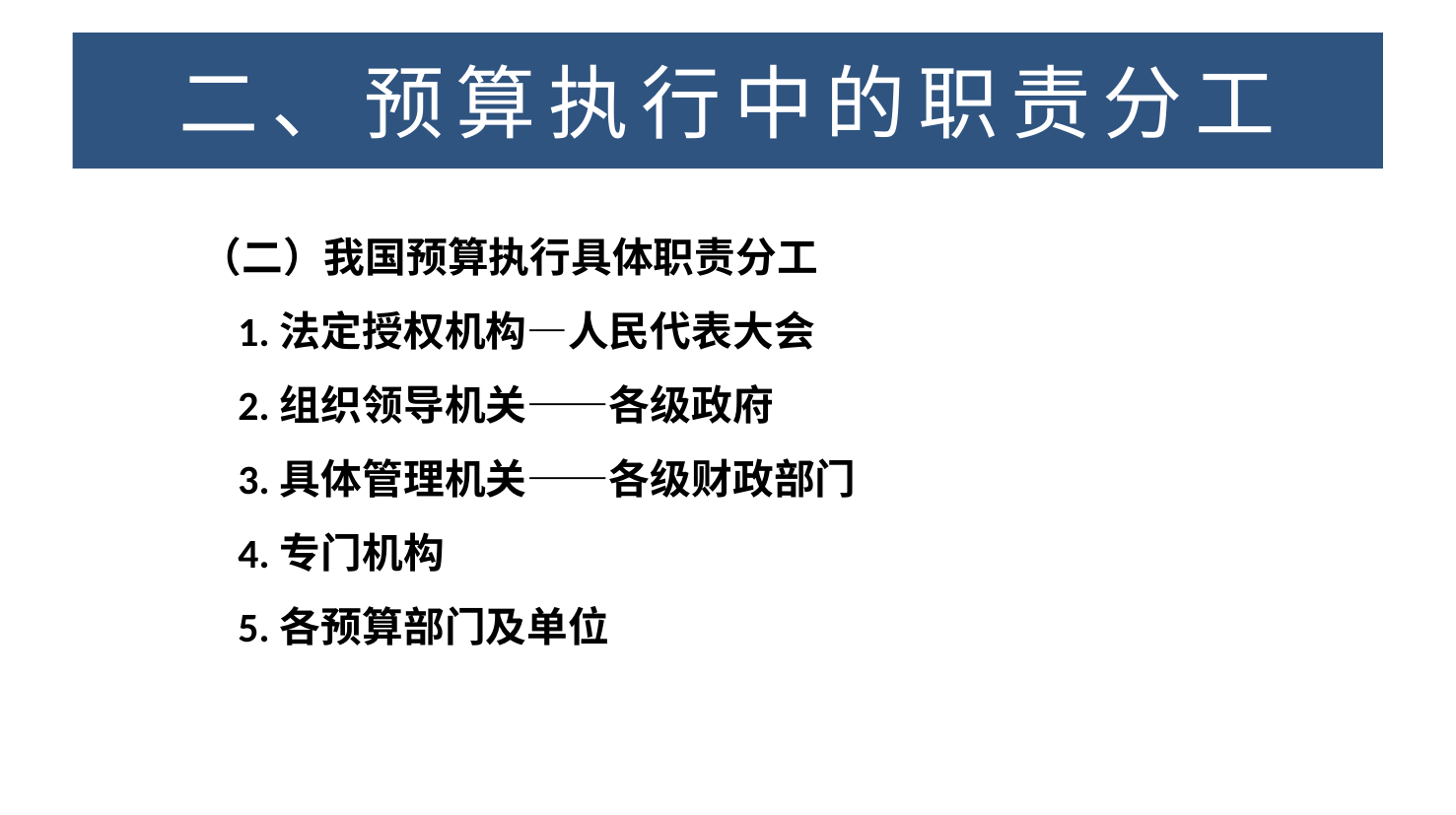

二、预算执行中的职责分工
# 二、预算执行中的职责分工
（二）我国预算执行具体职责分工
    1.法定授权机构—人民代表大会
    2.组织领导机关——各级政府
    3.具体管理机关——各级财政部门
    4.专门机构
    5.各预算部门及单位